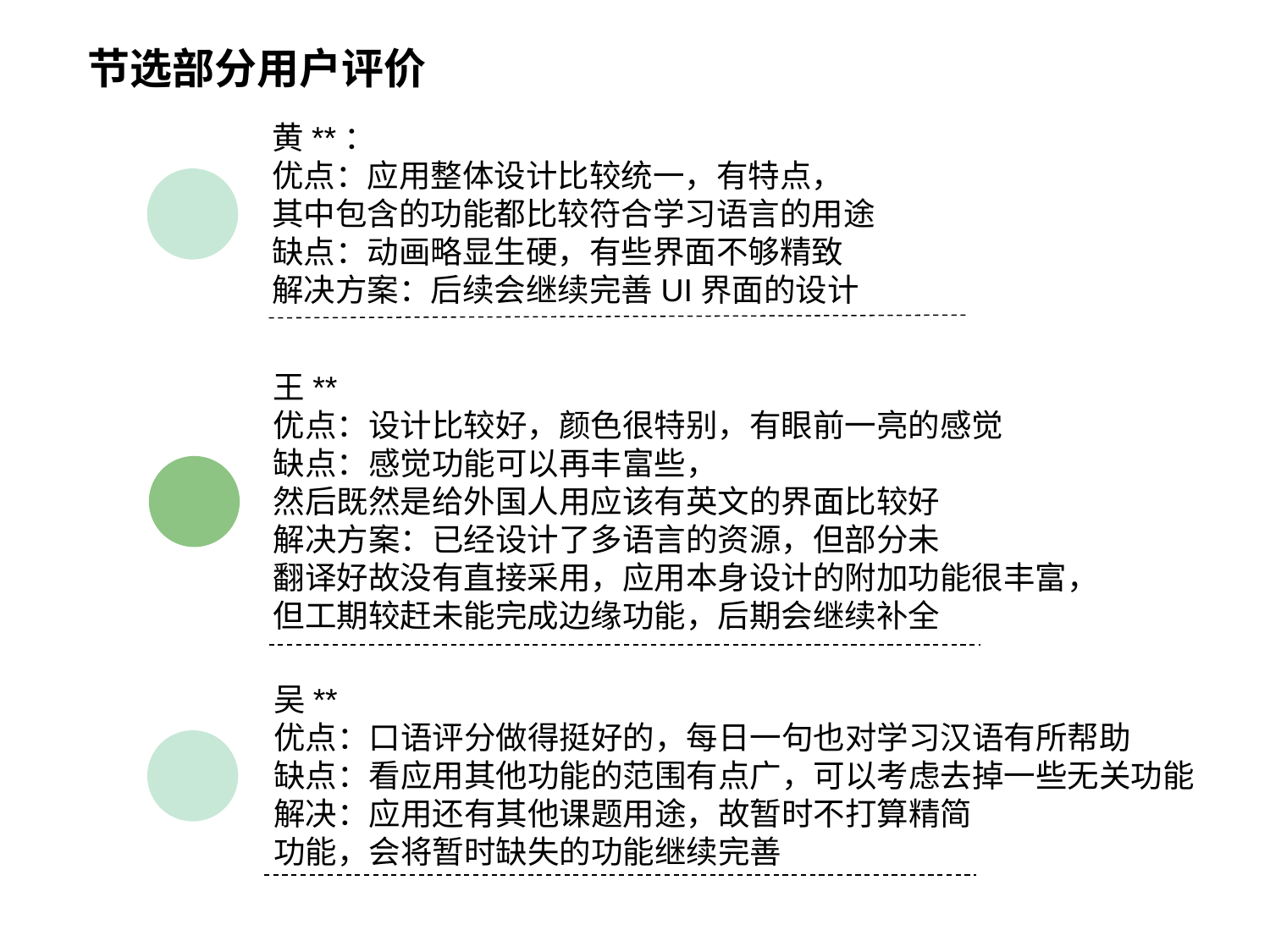

节选部分用户评价
黄**：
优点：应用整体设计比较统一，有特点，
其中包含的功能都比较符合学习语言的用途
缺点：动画略显生硬，有些界面不够精致
解决方案：后续会继续完善UI界面的设计

王**
优点：设计比较好，颜色很特别，有眼前一亮的感觉
缺点：感觉功能可以再丰富些，
然后既然是给外国人用应该有英文的界面比较好
解决方案：已经设计了多语言的资源，但部分未
翻译好故没有直接采用，应用本身设计的附加功能很丰富，
但工期较赶未能完成边缘功能，后期会继续补全

吴**
优点：口语评分做得挺好的，每日一句也对学习汉语有所帮助
缺点：看应用其他功能的范围有点广，可以考虑去掉一些无关功能
解决：应用还有其他课题用途，故暂时不打算精简
功能，会将暂时缺失的功能继续完善